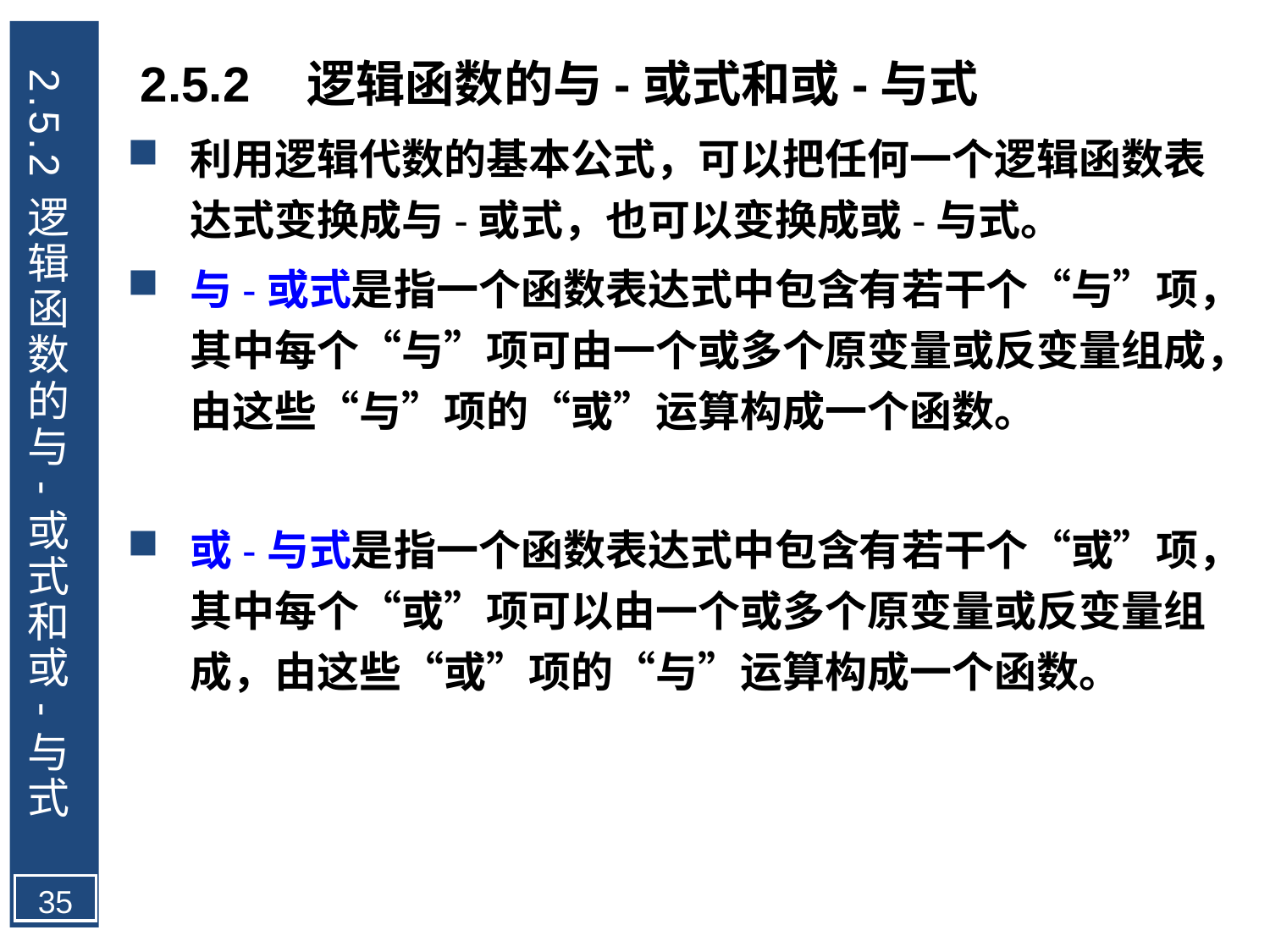

2.5.2	逻辑函数的与-或式和或-与式
2.5.2	  逻辑函数的与-或式和或-与式
利用逻辑代数的基本公式，可以把任何一个逻辑函数表达式变换成与-或式，也可以变换成或-与式。
与-或式是指一个函数表达式中包含有若干个“与”项，其中每个“与”项可由一个或多个原变量或反变量组成，由这些“与”项的“或”运算构成一个函数。

或-与式是指一个函数表达式中包含有若干个“或”项，其中每个“或”项可以由一个或多个原变量或反变量组成，由这些“或”项的“与”运算构成一个函数。

35